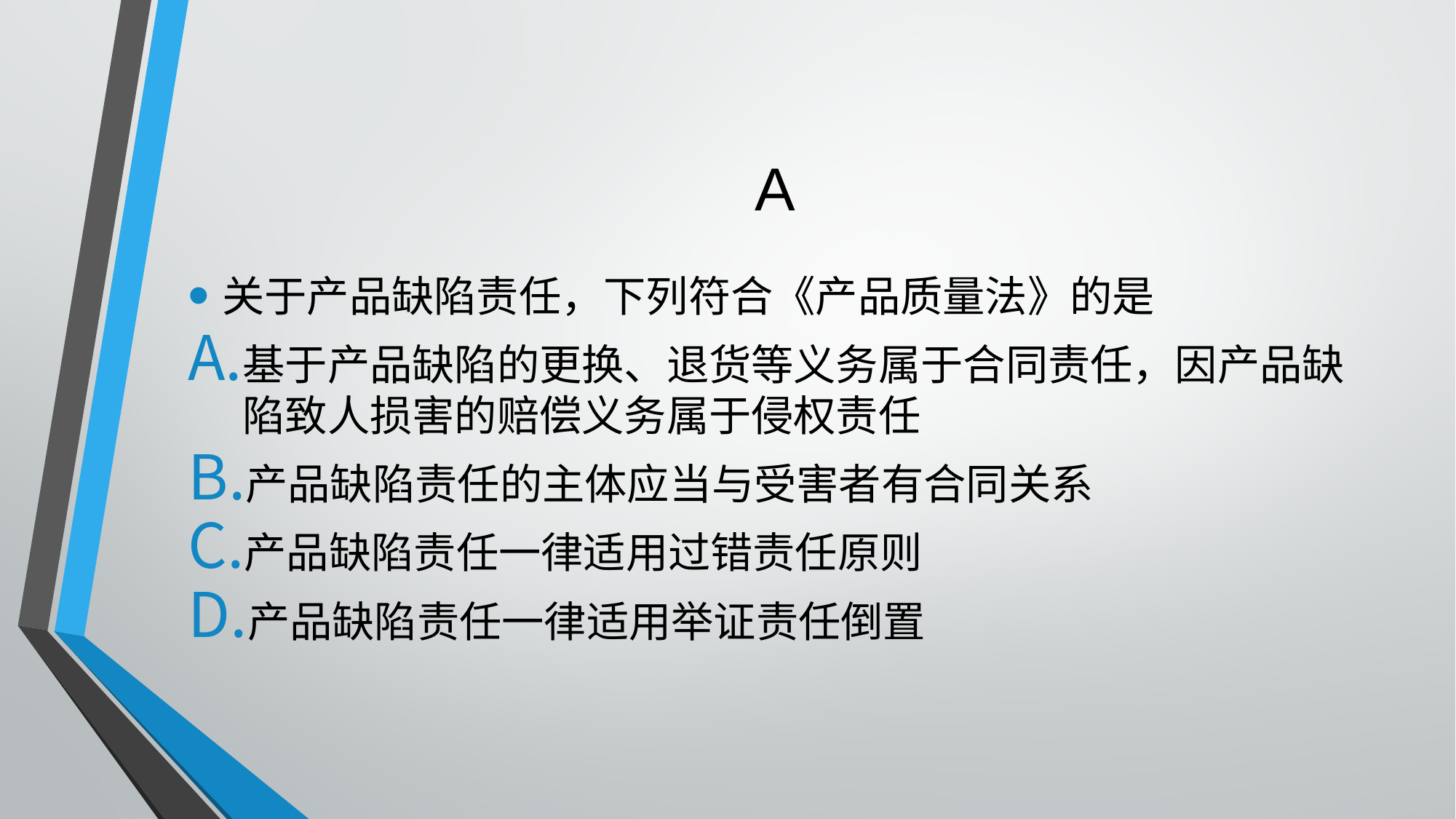

# A
关于产品缺陷责任，下列符合《产品质量法》的是
基于产品缺陷的更换、退货等义务属于合同责任，因产品缺陷致人损害的赔偿义务属于侵权责任
产品缺陷责任的主体应当与受害者有合同关系
产品缺陷责任一律适用过错责任原则
产品缺陷责任一律适用举证责任倒置